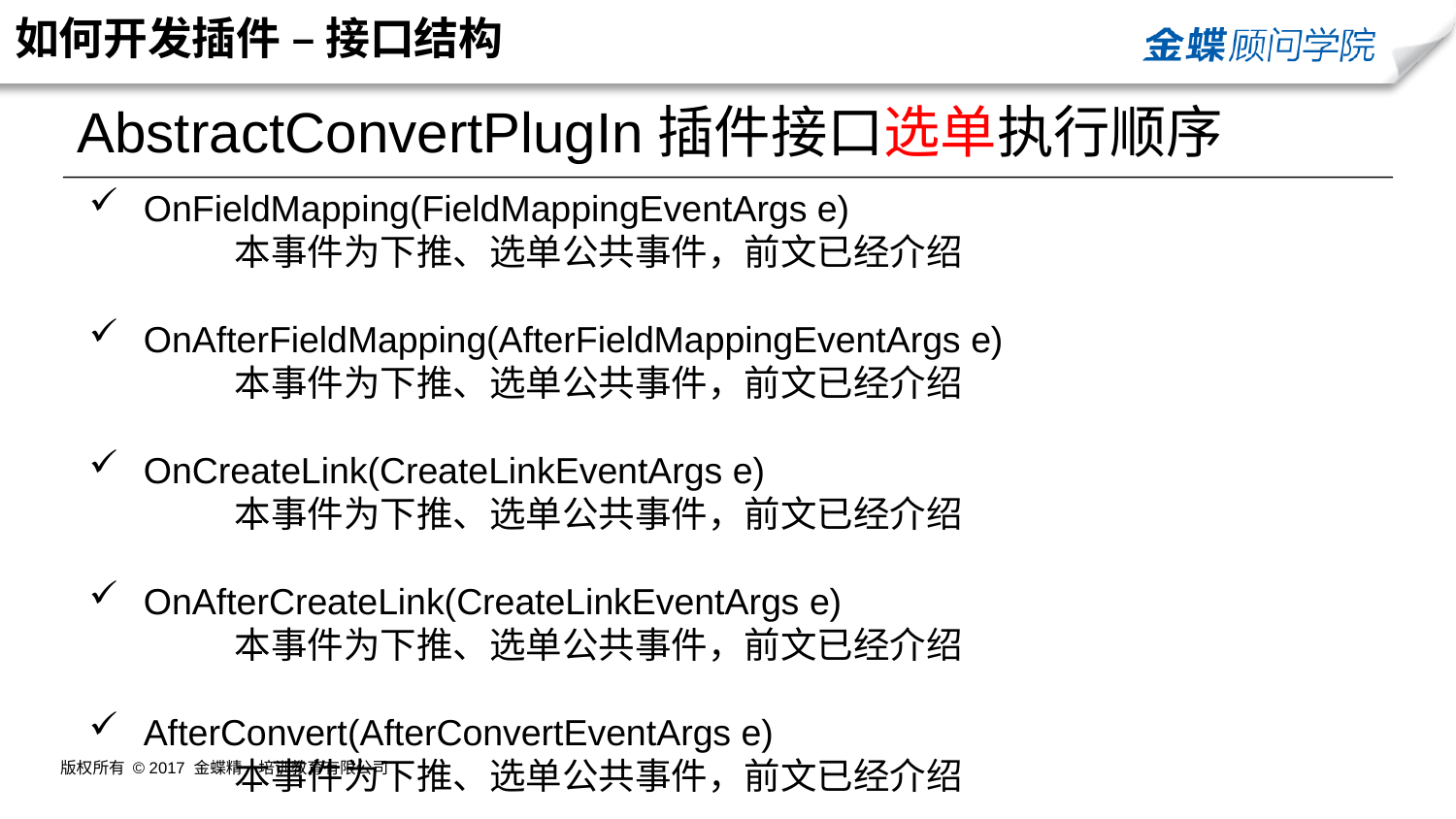

如何开发插件 – 接口结构
AbstractConvertPlugIn插件接口选单执行顺序

OnFieldMapping(FieldMappingEventArgs e)
本事件为下推、选单公共事件，前文已经介绍

OnAfterFieldMapping(AfterFieldMappingEventArgs e)
	本事件为下推、选单公共事件，前文已经介绍

OnCreateLink(CreateLinkEventArgs e)
	本事件为下推、选单公共事件，前文已经介绍

OnAfterCreateLink(CreateLinkEventArgs e)
本事件为下推、选单公共事件，前文已经介绍

AfterConvert(AfterConvertEventArgs e)
本事件为下推、选单公共事件，前文已经介绍